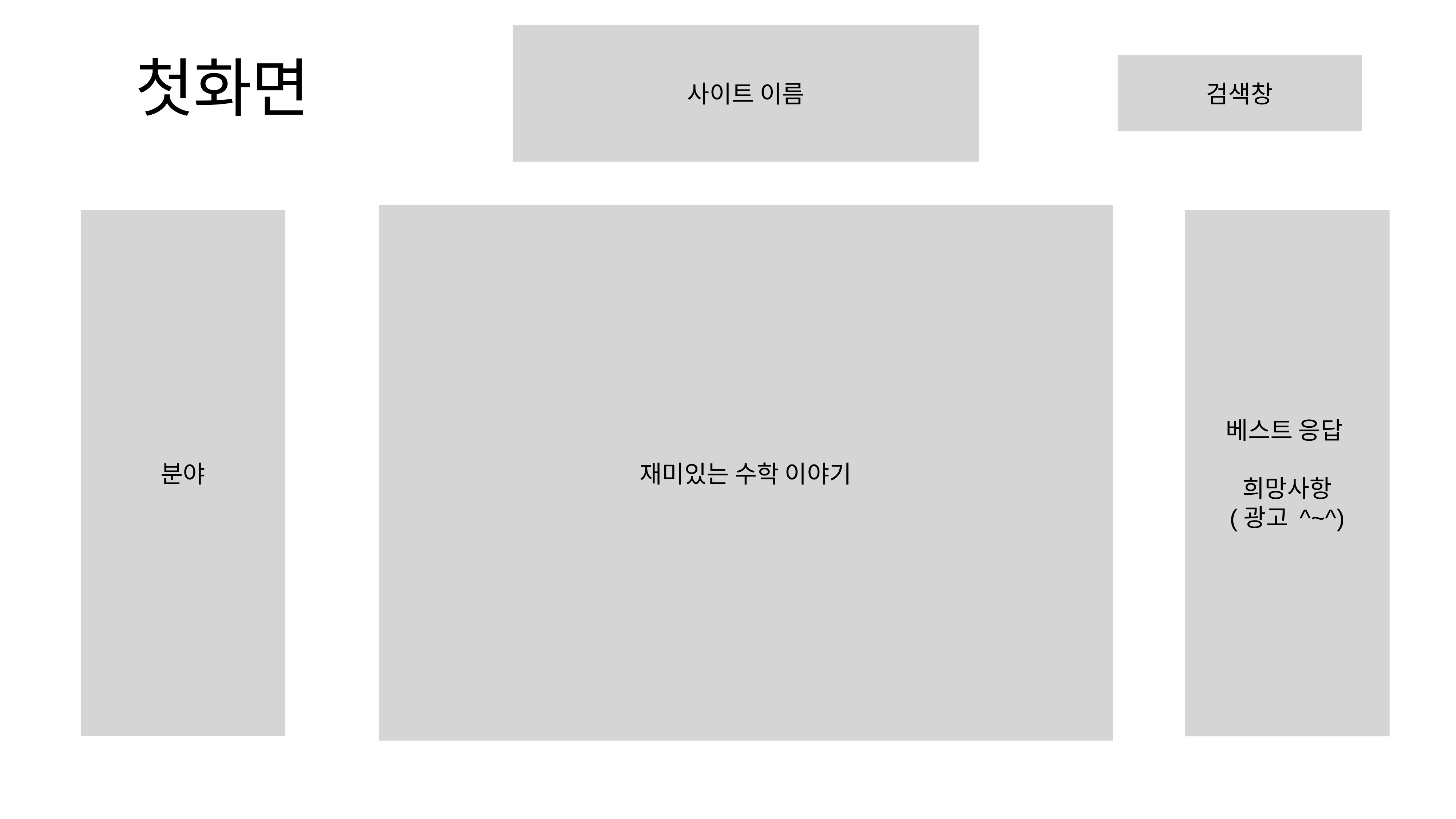

사이트 이름
검색창
첫화면
재미있는 수학 이야기
분야
베스트 응답

희망사항
(광고 ^~^)